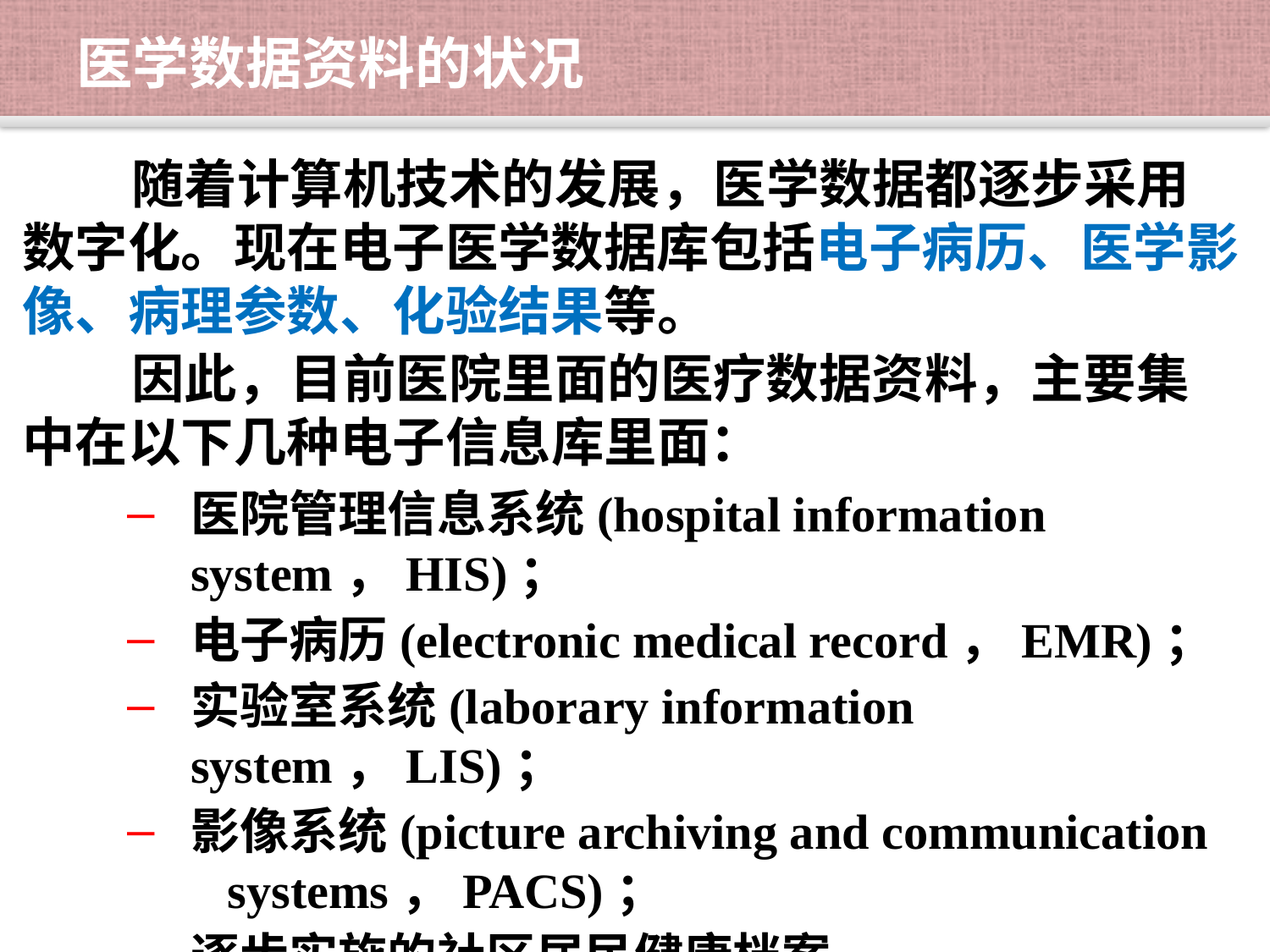

# 医学数据资料的状况
        随着计算机技术的发展，医学数据都逐步采用数字化。现在电子医学数据库包括电子病历、医学影像、病理参数、化验结果等。
        因此，目前医院里面的医疗数据资料，主要集中在以下几种电子信息库里面：

医院管理信息系统(hospital information system，HIS)；
电子病历(electronic medical record，EMR)；
实验室系统(laborary information system，LIS)；
影像系统(picture archiving and communication     systems，PACS)；
逐步实施的社区居民健康档案。